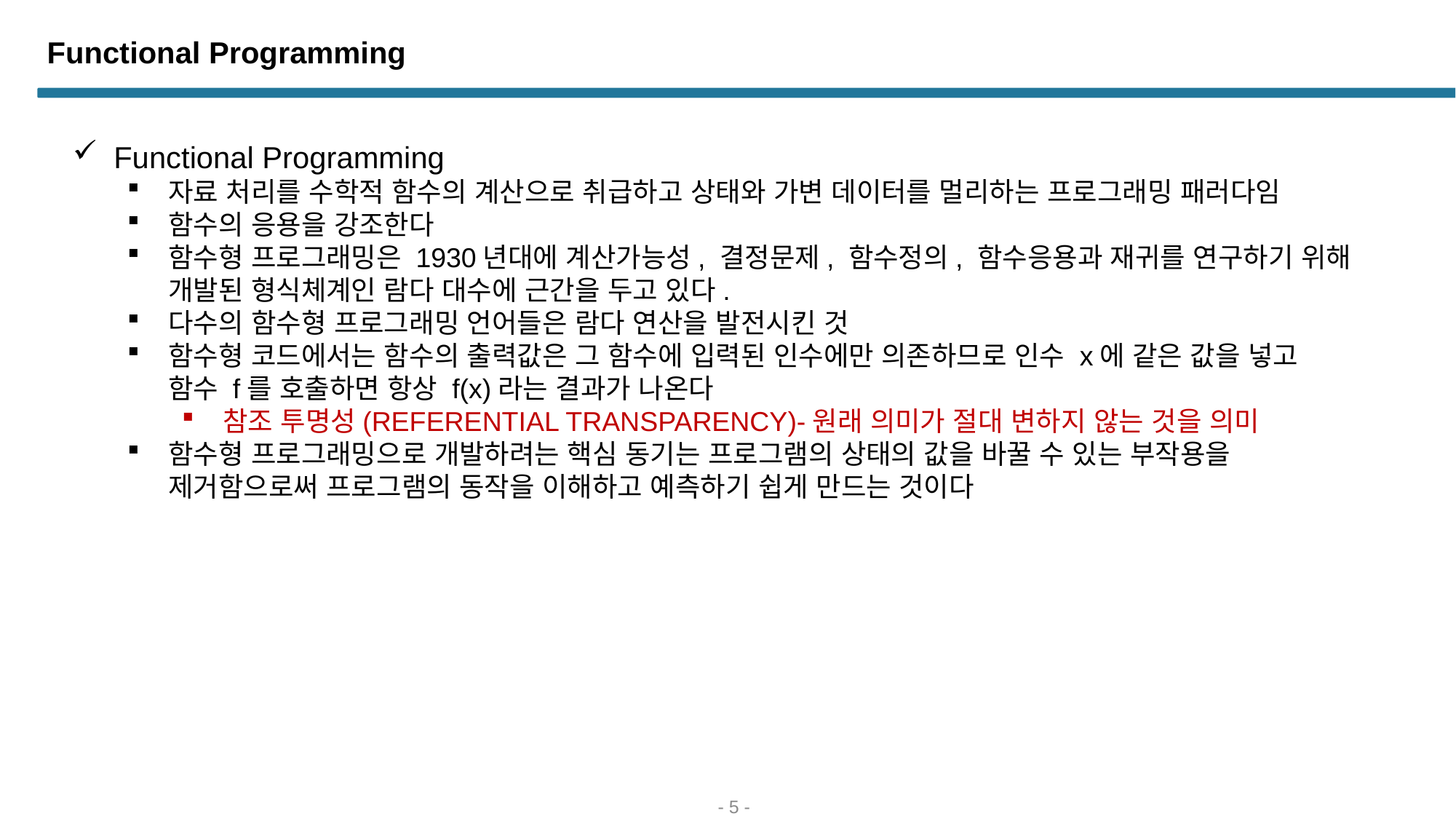

# Functional Programming
Functional Programming
자료 처리를 수학적 함수의 계산으로 취급하고 상태와 가변 데이터를 멀리하는 프로그래밍 패러다임
함수의 응용을 강조한다
함수형 프로그래밍은 1930년대에 계산가능성, 결정문제, 함수정의, 함수응용과 재귀를 연구하기 위해 개발된 형식체계인 람다 대수에 근간을 두고 있다.
다수의 함수형 프로그래밍 언어들은 람다 연산을 발전시킨 것
함수형 코드에서는 함수의 출력값은 그 함수에 입력된 인수에만 의존하므로 인수 x에 같은 값을 넣고 함수 f를 호출하면 항상 f(x)라는 결과가 나온다
참조 투명성(REFERENTIAL TRANSPARENCY)-원래 의미가 절대 변하지 않는 것을 의미
함수형 프로그래밍으로 개발하려는 핵심 동기는 프로그램의 상태의 값을 바꿀 수 있는 부작용을 제거함으로써 프로그램의 동작을 이해하고 예측하기 쉽게 만드는 것이다

- 5 -